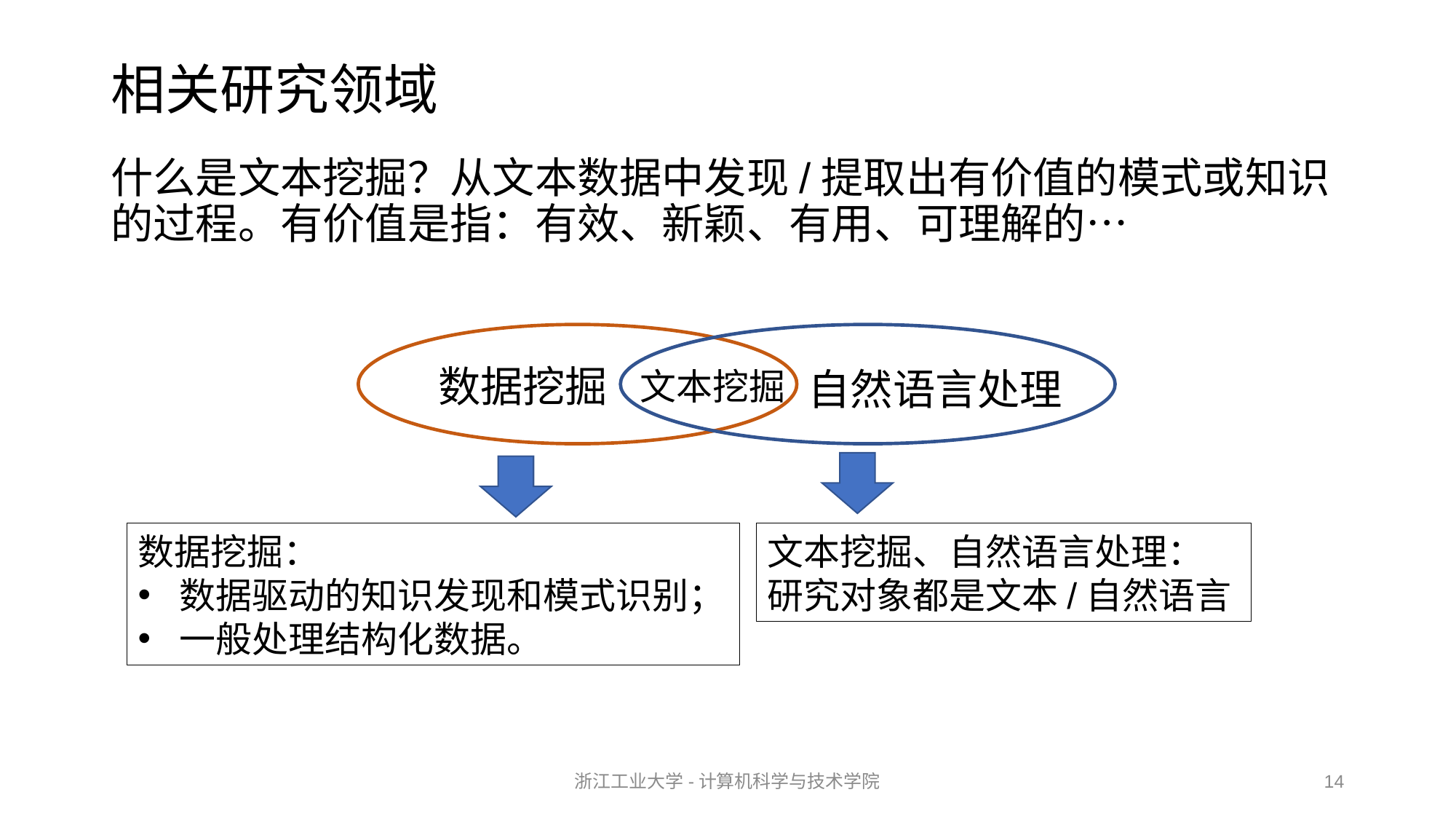

# 相关研究领域
什么是文本挖掘？从文本数据中发现/提取出有价值的模式或知识的过程。有价值是指：有效、新颖、有用、可理解的…

数据挖掘
自然语言处理
文本挖掘

数据挖掘：
数据驱动的知识发现和模式识别；
一般处理结构化数据。
文本挖掘、自然语言处理：
研究对象都是文本/自然语言
浙江工业大学-计算机科学与技术学院
14